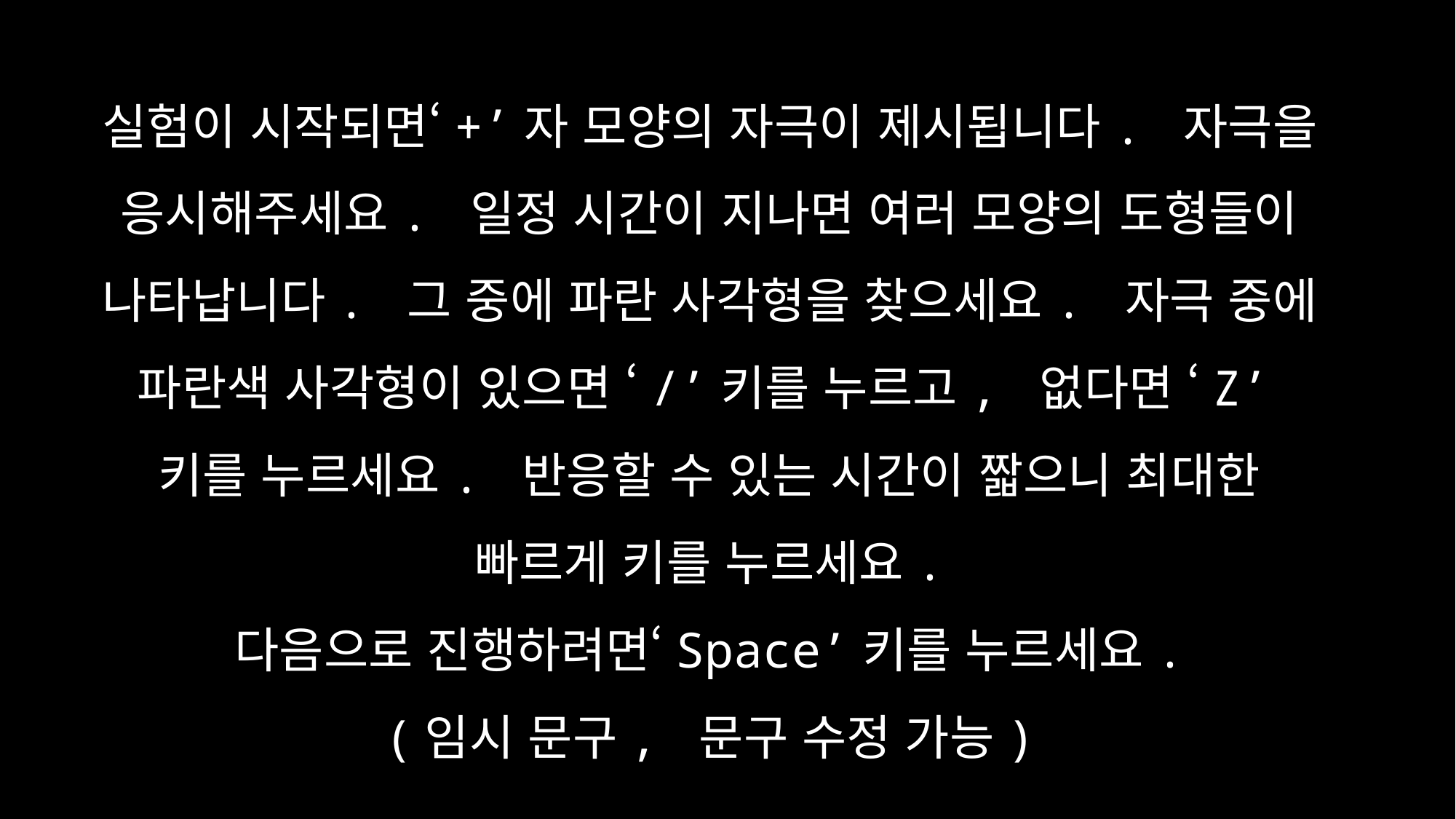

실험이 시작되면‘+’자 모양의 자극이 제시됩니다. 자극을 응시해주세요. 일정 시간이 지나면 여러 모양의 도형들이 나타납니다. 그 중에 파란 사각형을 찾으세요. 자극 중에 파란색 사각형이 있으면 ‘/’키를 누르고, 없다면 ‘Z’키를 누르세요. 반응할 수 있는 시간이 짧으니 최대한 빠르게 키를 누르세요.
다음으로 진행하려면‘Space’키를 누르세요.
(임시 문구, 문구 수정 가능)